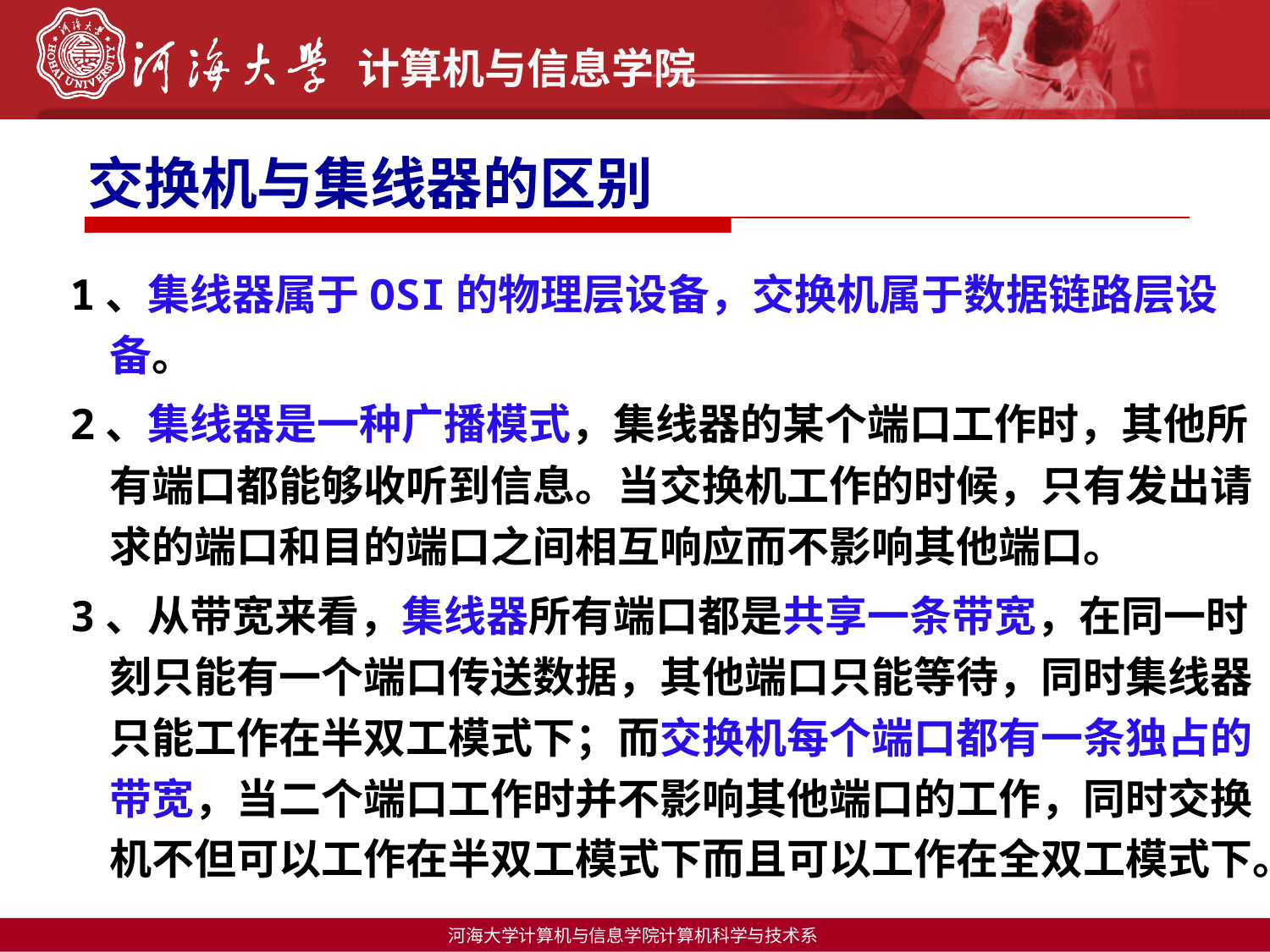

# 交换机与集线器的区别
 1、集线器属于OSI的物理层设备，交换机属于数据链路层设备。
 2、集线器是一种广播模式，集线器的某个端口工作时，其他所有端口都能够收听到信息。当交换机工作的时候，只有发出请求的端口和目的端口之间相互响应而不影响其他端口。
 3、从带宽来看，集线器所有端口都是共享一条带宽，在同一时刻只能有一个端口传送数据，其他端口只能等待，同时集线器只能工作在半双工模式下；而交换机每个端口都有一条独占的带宽，当二个端口工作时并不影响其他端口的工作，同时交换机不但可以工作在半双工模式下而且可以工作在全双工模式下。